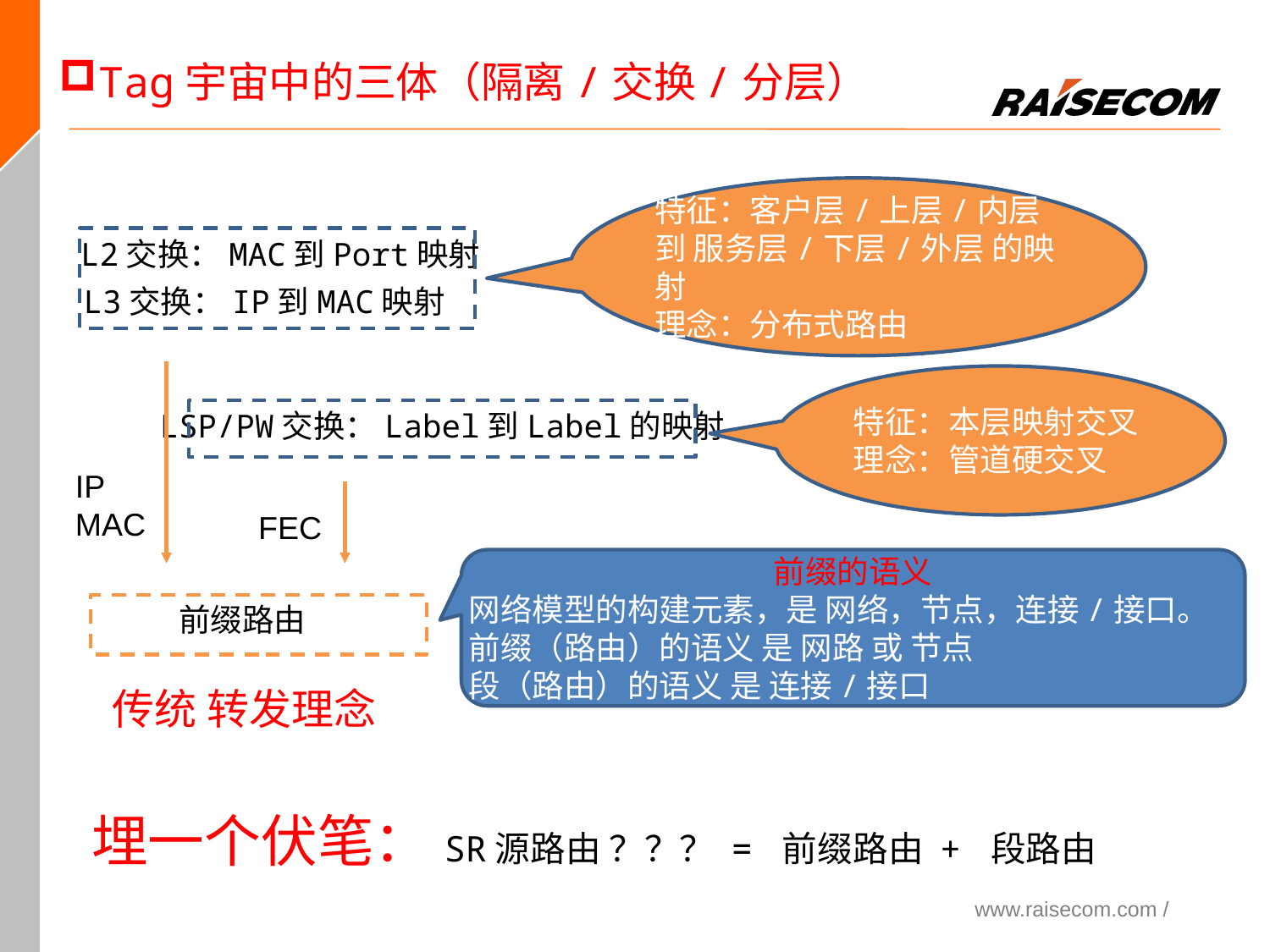

Tag宇宙中的三体（隔离/交换/分层）
特征：客户层/上层/内层 到 服务层/下层/外层 的映射
理念：分布式路由

L2交换：MAC到Port映射
L3交换：IP到MAC映射
特征：本层映射交叉
理念：管道硬交叉
LSP/PW交换：Label到Label的映射

IP
MAC
FEC
前缀的语义
网络模型的构建元素，是 网络，节点，连接/接口。
前缀（路由）的语义 是 网路 或 节点
段（路由）的语义 是 连接/接口
前缀路由

传统 转发理念
埋一个伏笔：SR源路由 ？？？ = 前缀路由 + 段路由